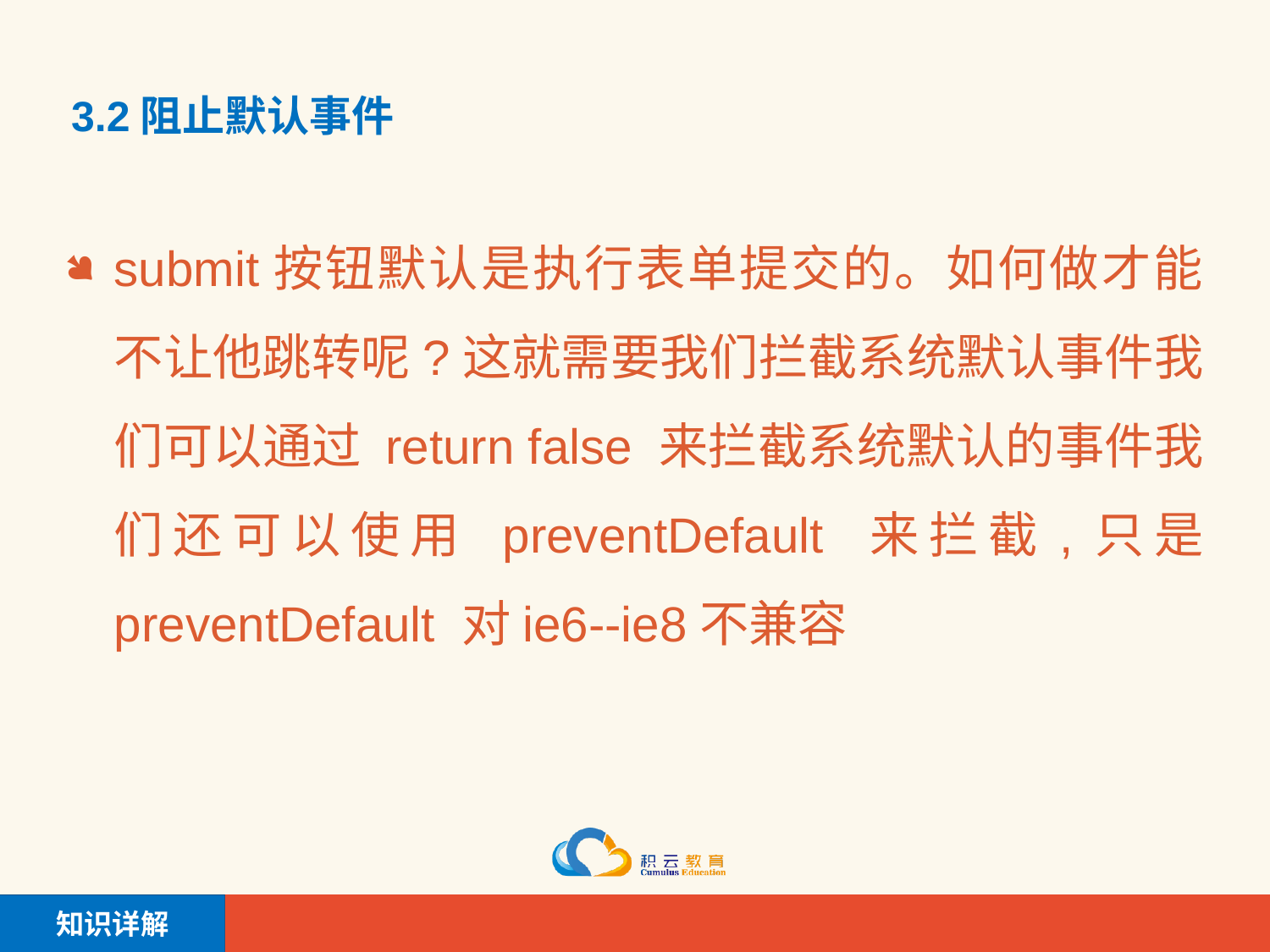

# 3.2阻止默认事件
submit按钮默认是执行表单提交的。如何做才能不让他跳转呢?这就需要我们拦截系统默认事件我 们可以通过 return false 来拦截系统默认的事件我们还可以使用 preventDefault 来拦截,只是 preventDefault 对ie6--ie8不兼容